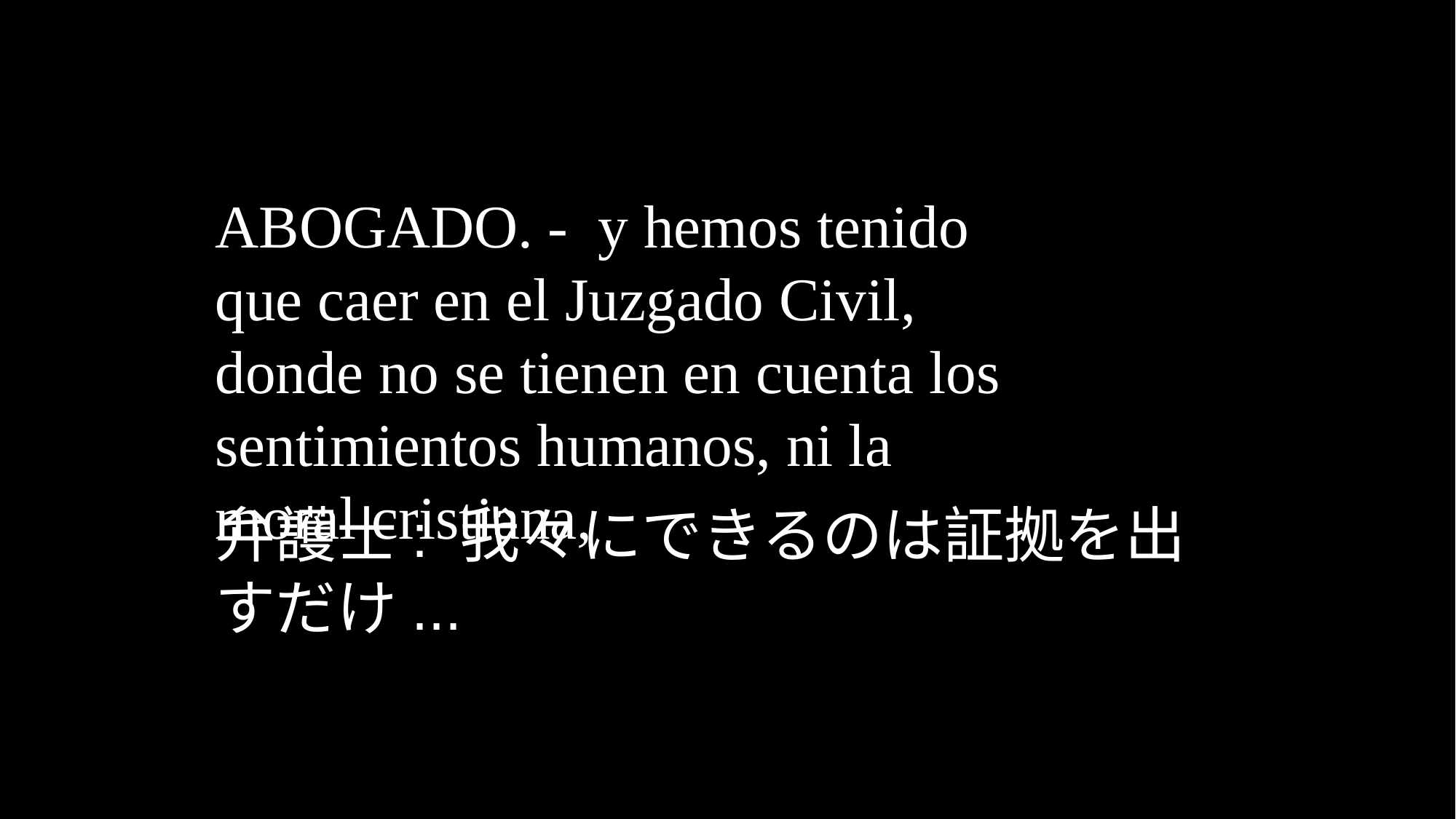

ABOGADO. -  y hemos tenido que caer en el Juzgado Civil, donde no se tienen en cuenta los sentimientos humanos, ni la moral cristiana,

弁護士: 我々にできるのは証拠を出すだけ...